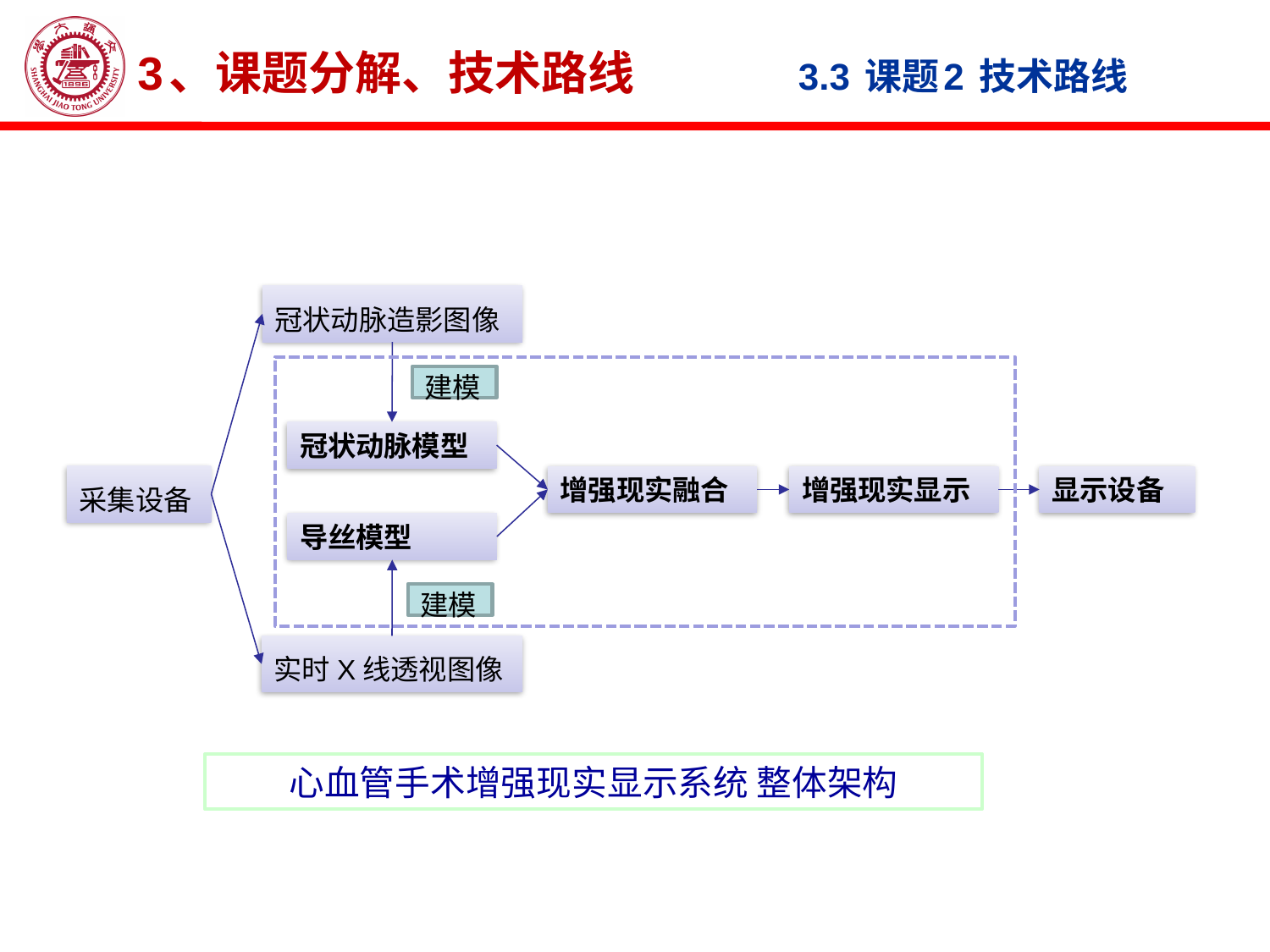

3、课题分解、技术路线               3.3 课题2 技术路线
冠状动脉造影图像

建模
冠状动脉模型
采集设备
增强现实融合
增强现实显示
显示设备
导丝模型
建模
实时X线透视图像
心血管手术增强现实显示系统 整体架构